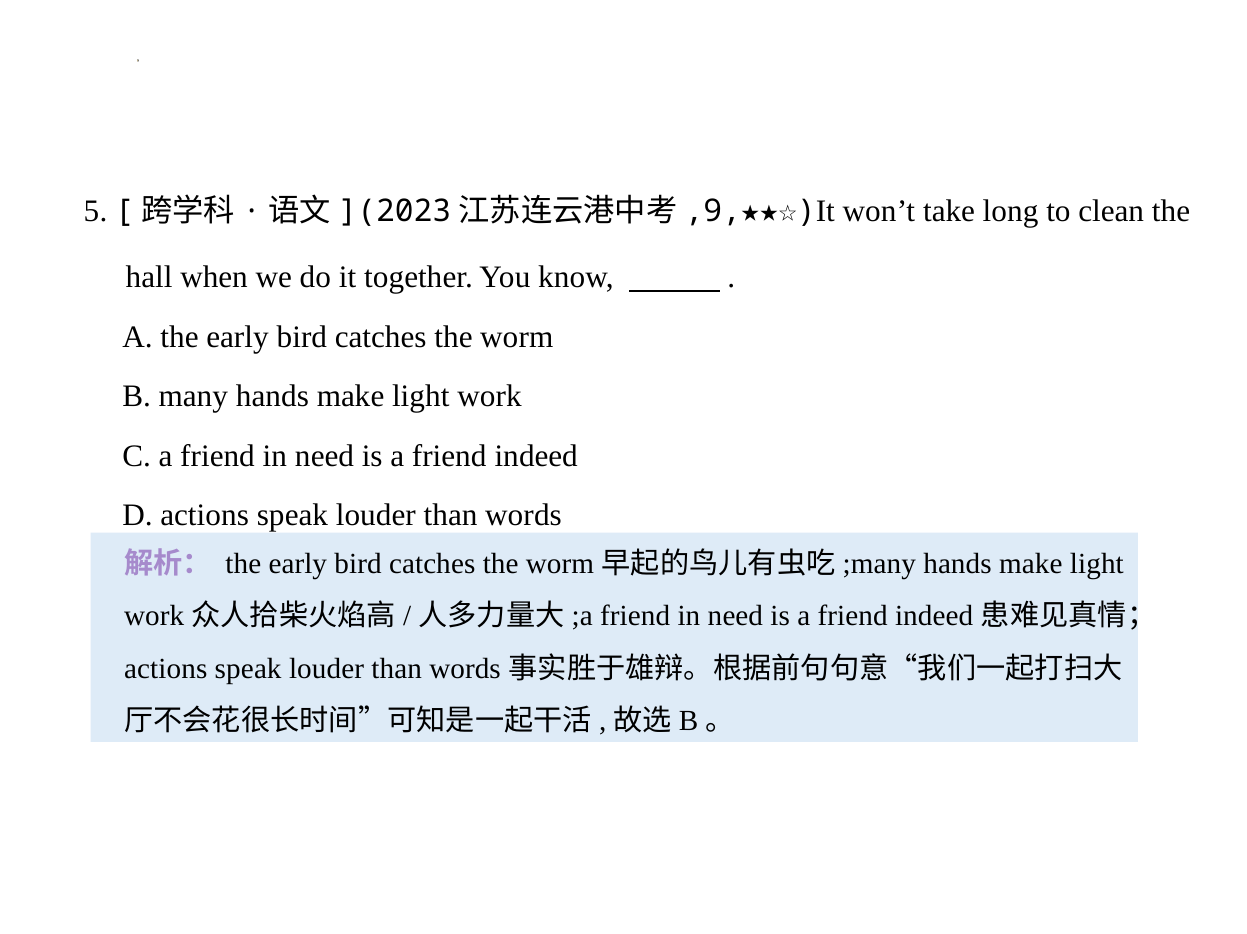

5. [跨学科·语文](2023江苏连云港中考,9,★★☆)It won’t take long to clean the
    hall when we do it together. You know, 　　    .
     A. the early bird catches the worm
     B. many hands make light work
     C. a friend in need is a friend indeed
     D. actions speak louder than words

解析： the early bird catches the worm早起的鸟儿有虫吃;many hands make light work众人拾柴火焰高/人多力量大;a friend in need is a friend indeed患难见真情；actions speak louder than words事实胜于雄辩。根据前句句意“我们一起打扫大厅不会花很长时间”可知是一起干活,故选B。